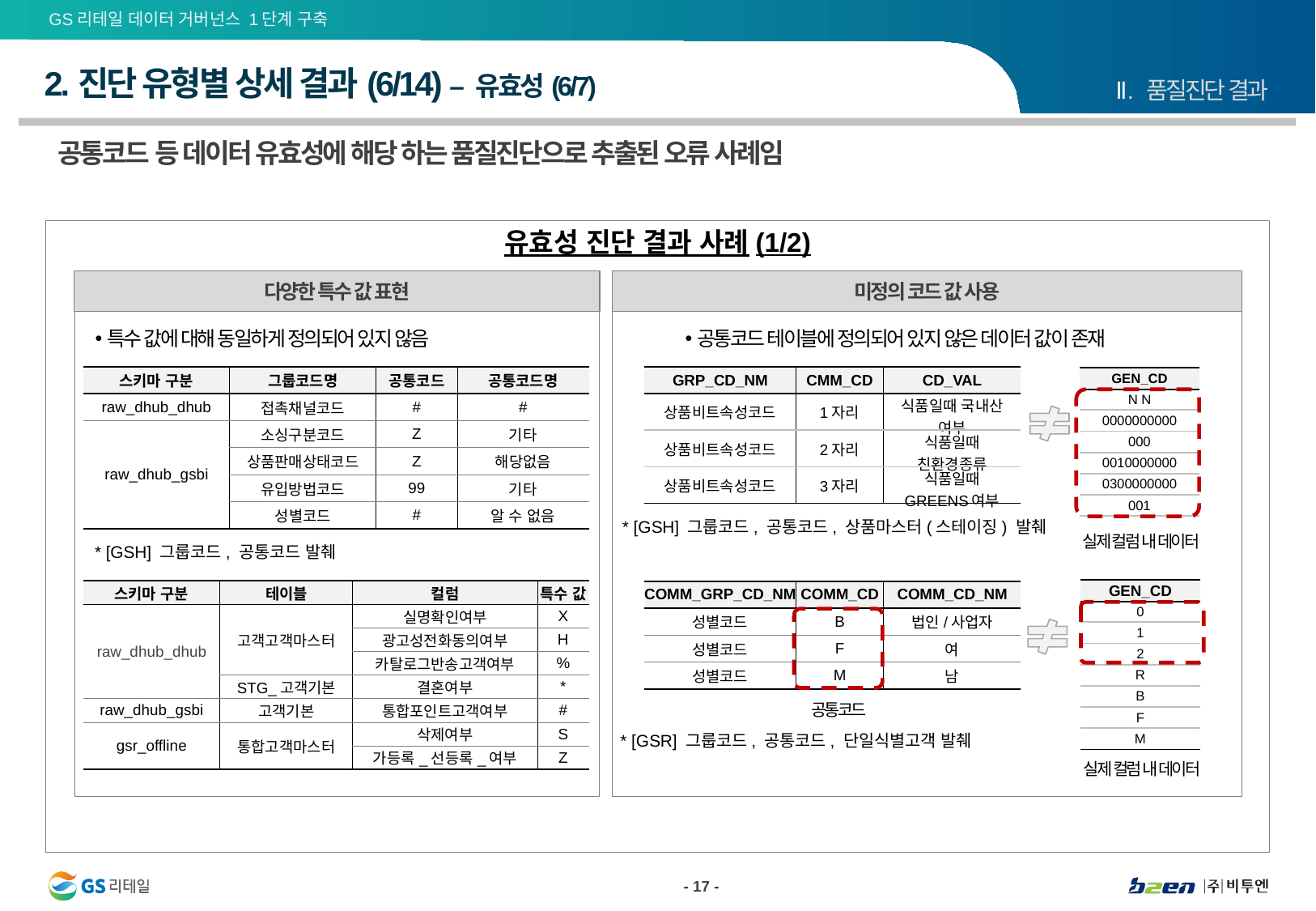

# 2.진단 유형별 상세 결과(6/14) – 유효성(6/7)
Ⅱ. 품질진단 결과
공통코드 등 데이터 유효성에 해당 하는 품질진단으로 추출된 오류 사례임
유효성 진단 결과 사례(1/2)
다양한 특수 값 표현
미정의 코드 값 사용

특수 값에 대해 동일하게 정의되어 있지 않음
공통코드 테이블에 정의되어 있지 않은 데이터 값이 존재
| 스키마 구분 | 그룹코드명 | 공통코드 | 공통코드명 |
| --- | --- | --- | --- |
| raw\_dhub\_dhub | 접촉채널코드 | # | # |
| raw\_dhub\_gsbi | 소싱구분코드 | Z | 기타 |
|  | 상품판매상태코드 | Z | 해당없음 |
|  | 유입방법코드 | 99 | 기타 |
|  | 성별코드 | # | 알 수 없음 |
| GRP\_CD\_NM | CMM\_CD | CD\_VAL |
| --- | --- | --- |
| 상품비트속성코드 | 1자리 | 식품일때 국내산 여부 |
| 상품비트속성코드 | 2자리 | 식품일때 친환경종류 |
| 상품비트속성코드 | 3자리 | 식품일때 GREENS여부 |
| GEN\_CD |
| --- |
| N N |
| 0000000000 |
| 000 |
| 0010000000 |
| 0300000000 |
| 001 |

* [GSH] 그룹코드, 공통코드, 상품마스터(스테이징) 발췌
실제 컬럼 내 데이터
* [GSH] 그룹코드, 공통코드 발췌
| GEN\_CD |
| --- |
| 0 |
| 1 |
| 2 |
| R |
| B |
| F |
| M |
| 스키마 구분 | 테이블 | 컬럼 | 특수 값 |
| --- | --- | --- | --- |
| raw\_dhub\_dhub | 고객고객마스터 | 실명확인여부 | X |
|  |  | 광고성전화동의여부 | H |
|  |  | 카탈로그반송고객여부 | % |
|  | STG\_고객기본 | 결혼여부 | \* |
| raw\_dhub\_gsbi | 고객기본 | 통합포인트고객여부 | # |
| gsr\_offline | 통합고객마스터 | 삭제여부 | S |
|  |  | 가등록\_선등록\_여부 | Z |
| COMM\_GRP\_CD\_NM | COMM\_CD | COMM\_CD\_NM |
| --- | --- | --- |
| 성별코드 | B | 법인/사업자 |
| 성별코드 | F | 여 |
| 성별코드 | M | 남 |

공통코드
* [GSR] 그룹코드, 공통코드, 단일식별고객 발췌
실제 컬럼 내 데이터